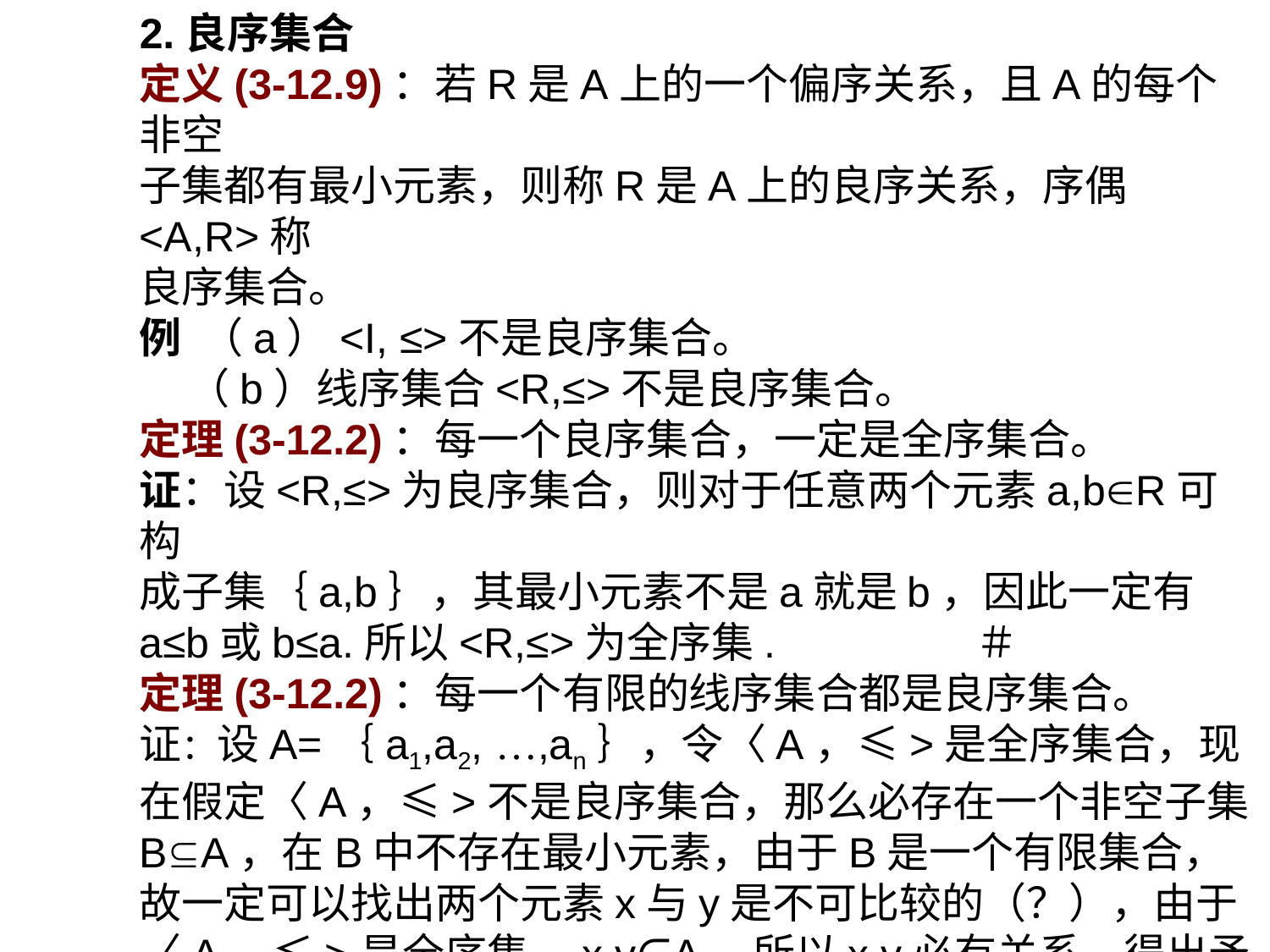

2.良序集合
定义(3-12.9)：若R是A上的一个偏序关系，且A的每个非空
子集都有最小元素，则称R是A上的良序关系，序偶<A,R>称
良序集合。
例  （a）<I, ≤>不是良序集合。
    （b）线序集合<R,≤>不是良序集合。
定理(3-12.2)：每一个良序集合，一定是全序集合。
证：设<R,≤>为良序集合，则对于任意两个元素a,b∈R可构
成子集｛a,b｝，其最小元素不是a就是b，因此一定有
a≤b或b≤a.所以<R,≤>为全序集.                ＃
定理(3-12.2)：每一个有限的线序集合都是良序集合。
证：设A=｛a1,a2, …,an｝，令〈A，≤>是全序集合，现在假定〈A，≤>不是良序集合，那么必存在一个非空子集B⊆A，在B中不存在最小元素，由于B是一个有限集合，故一定可以找出两个元素x与y是不可比较的（？），由于〈A，≤>是全序集，x,y∈A，所以x,y必有关系，得出矛盾，故〈A，≤>必是良序集合。   ＃
返回